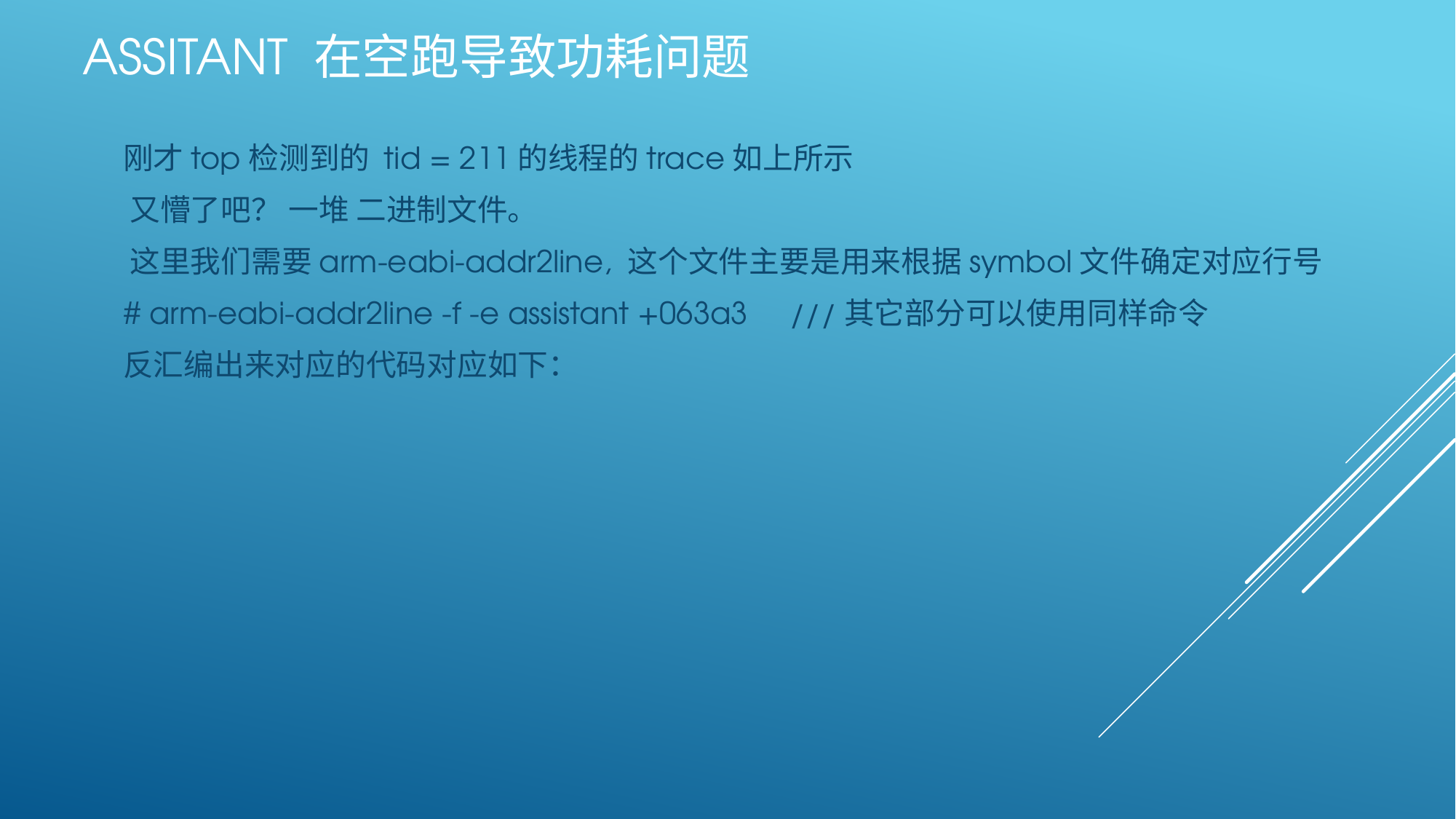

# Assitant 在空跑导致功耗问题
     刚才top检测到的 tid = 211的线程的trace如上所示
      又懵了吧？ 一堆 二进制文件。
      这里我们需要arm-eabi-addr2line, 这个文件主要是用来根据symbol文件确定对应行号
     # arm-eabi-addr2line -f -e assistant +063a3     ///其它部分可以使用同样命令
     反汇编出来对应的代码对应如下：